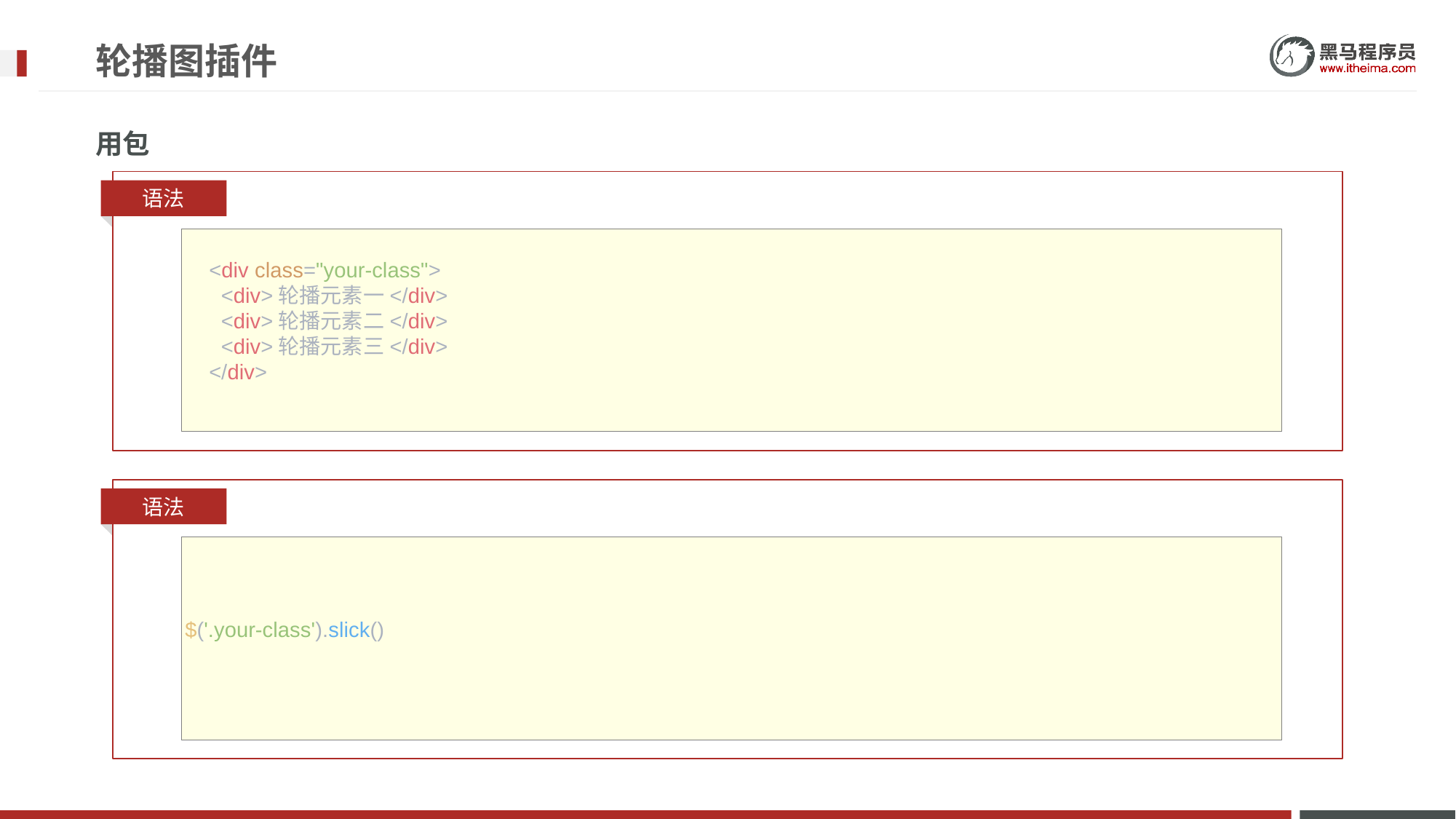

# 轮播图插件
用包

语法

    <div class="your-class">
      <div>轮播元素一</div>
      <div>轮播元素二</div>
      <div>轮播元素三</div>
    </div>

语法

$('.your-class').slick()